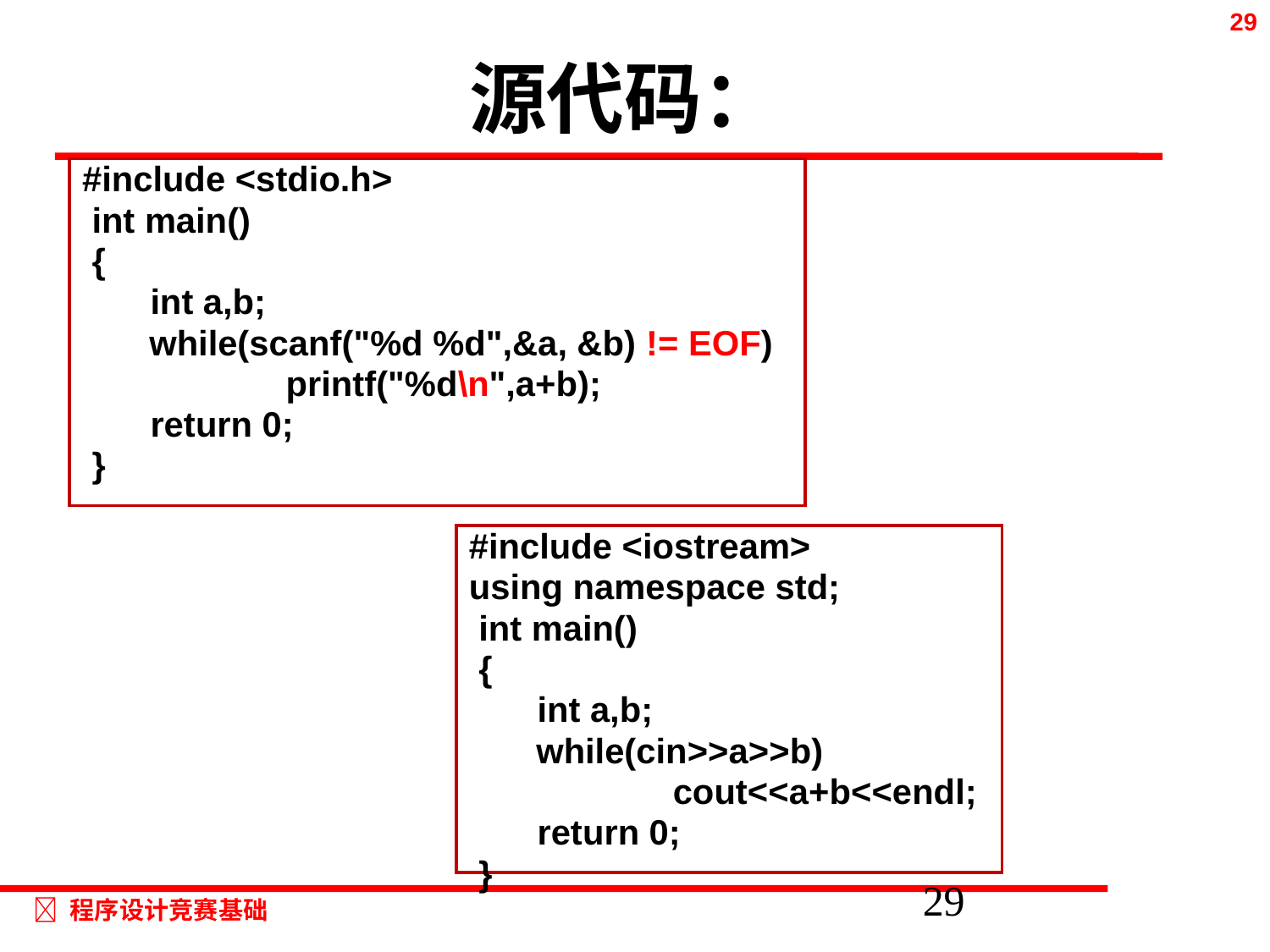

# 源代码：
#include <stdio.h>
 int main()
 {
       int a,b;
 	  while(scanf("%d %d",&a, &b) != EOF)
      	   printf("%d\n",a+b);
       return 0;
 }
#include <iostream>
using namespace std;
 int main()
 {
       int a,b;
 	  while(cin>>a>>b)
      	   cout<<a+b<<endl;
       return 0;
 }
29